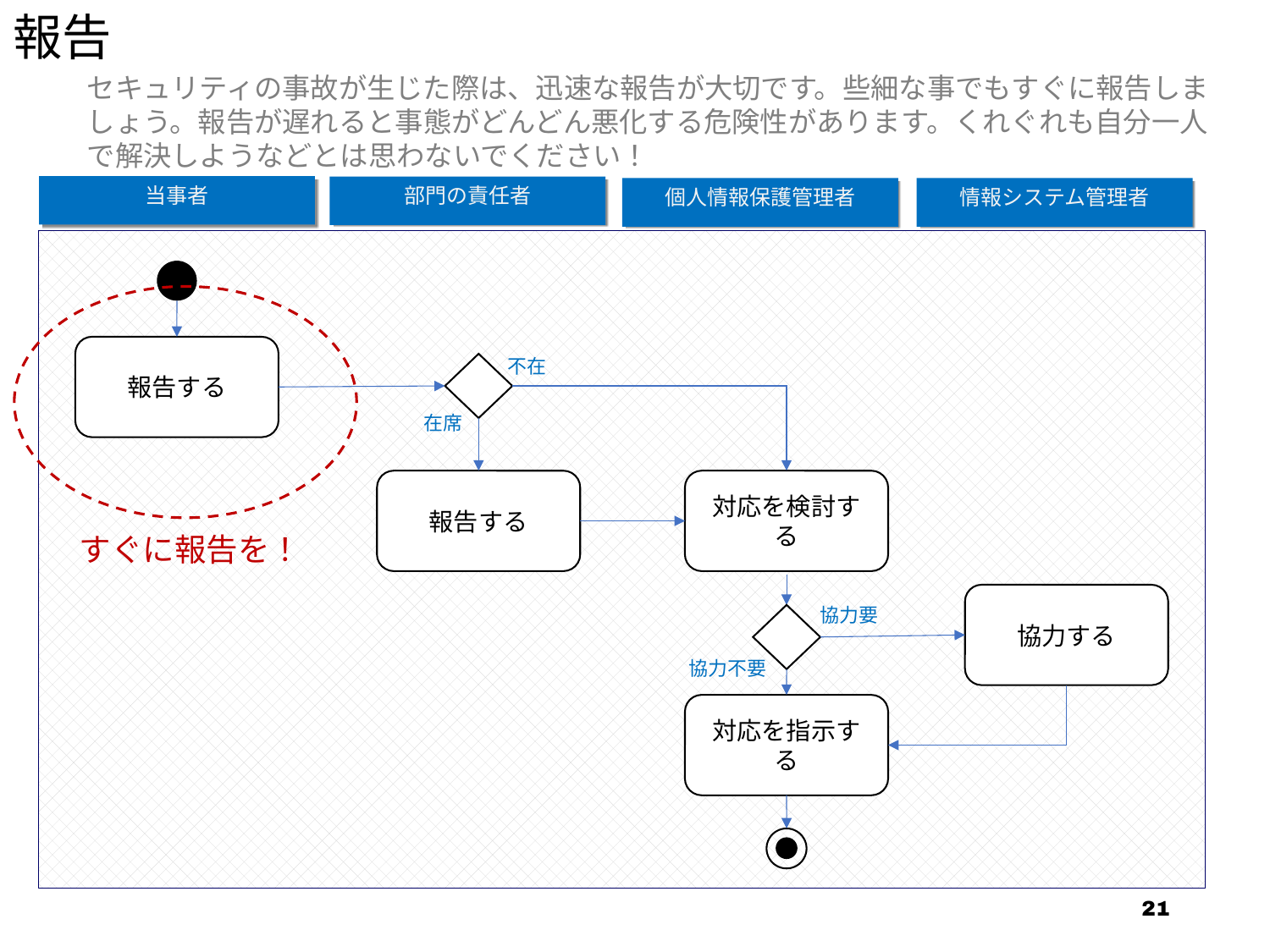

報告
セキュリティの事故が生じた際は、迅速な報告が大切です。些細な事でもすぐに報告しましょう。報告が遅れると事態がどんどん悪化する危険性があります。くれぐれも自分一人で解決しようなどとは思わないでください！
当事者
部門の責任者
個人情報保護管理者
情報システム管理者

報告する
不在

在席
報告する
対応を検討する
すぐに報告を！
協力する
協力要

協力不要
対応を指示する

21